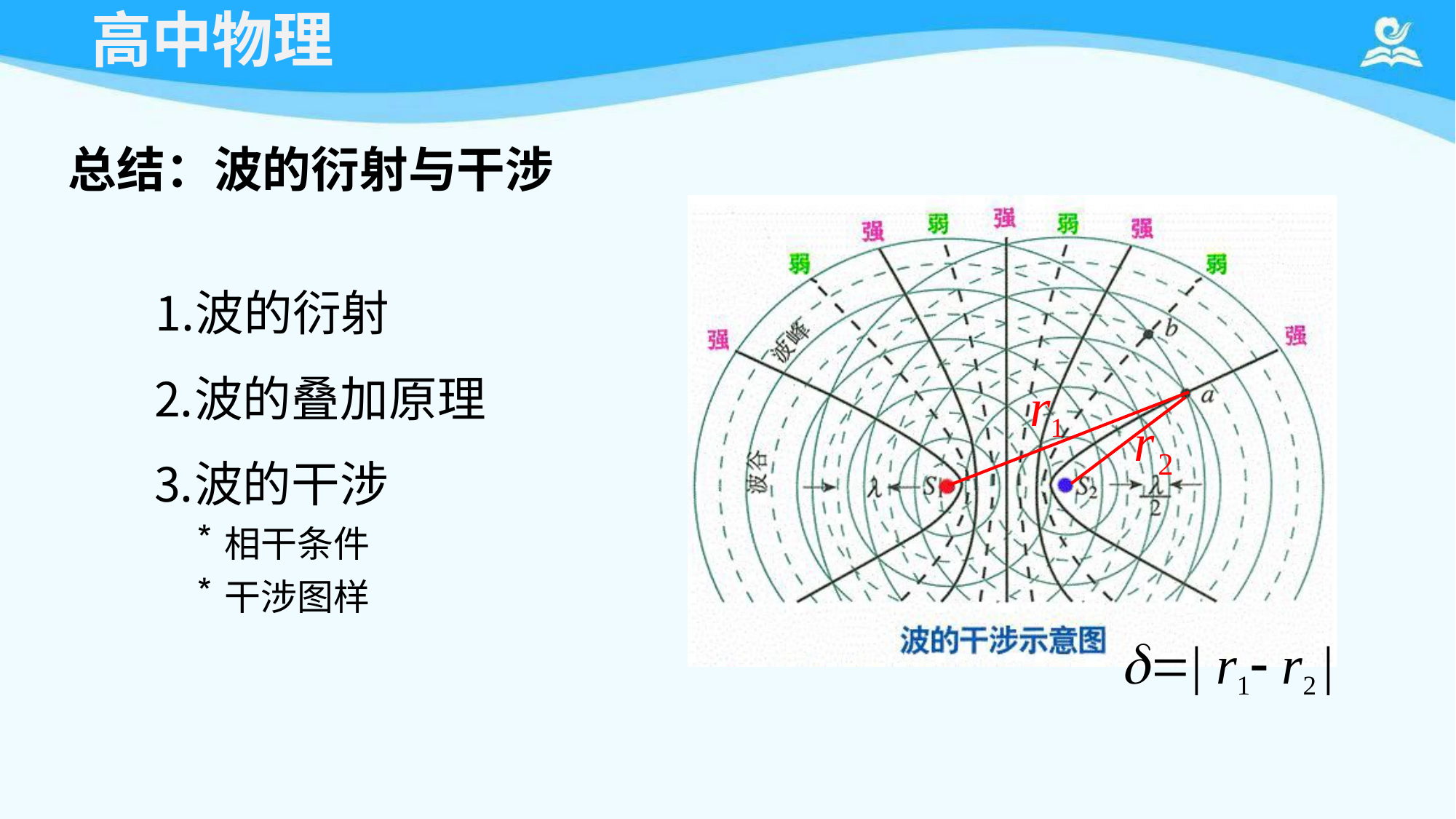

# 高中物理
总结：波的衍射与干涉

波的衍射
波的叠加原理
波的干涉
相干条件
干涉图样
r1

r
2
δ=| r1 − r2 |